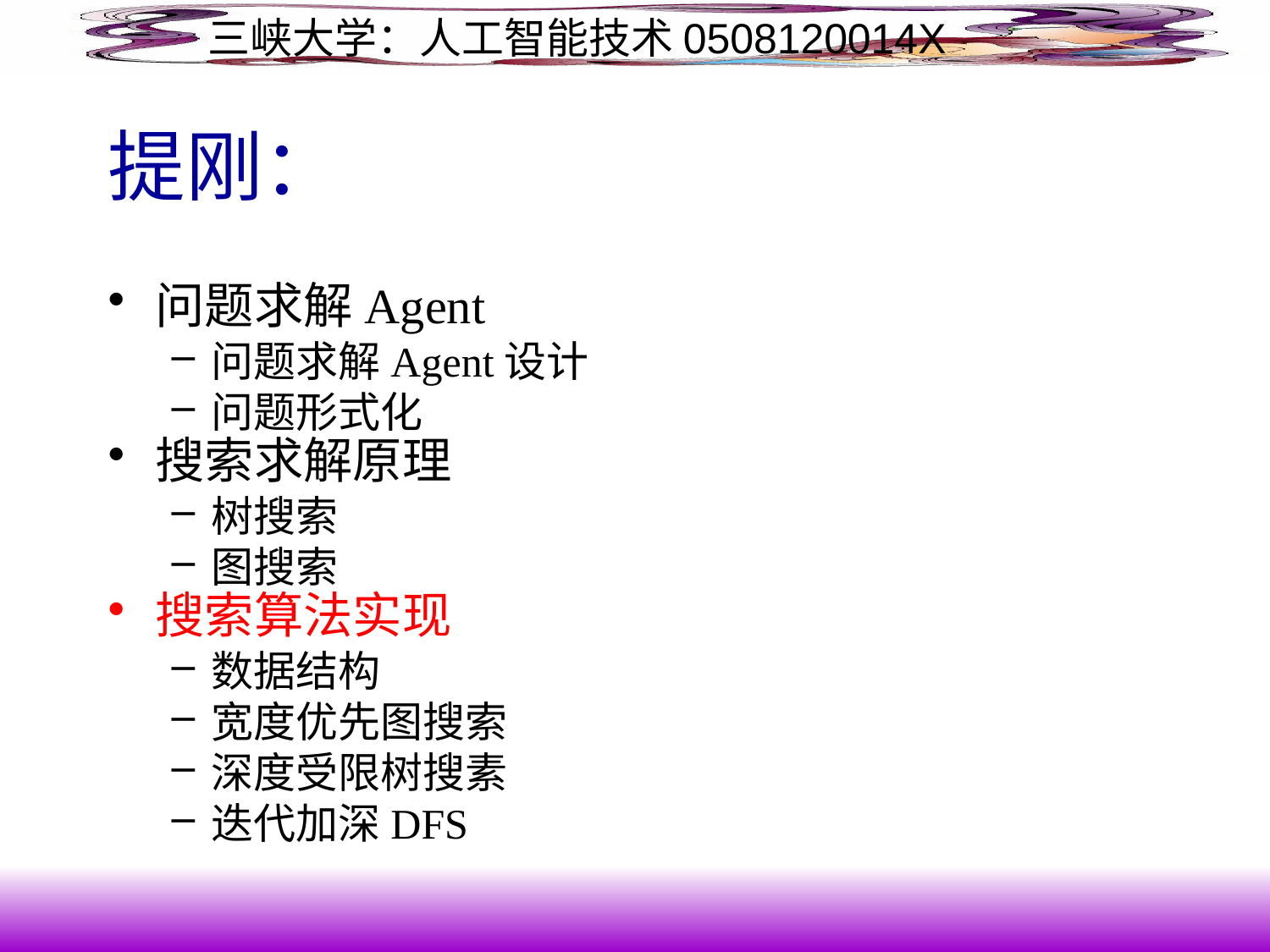

# 提刚：
问题求解Agent
问题求解Agent设计
问题形式化
搜索求解原理
树搜索
图搜索
搜索算法实现
数据结构
宽度优先图搜索
深度受限树搜素
迭代加深DFS